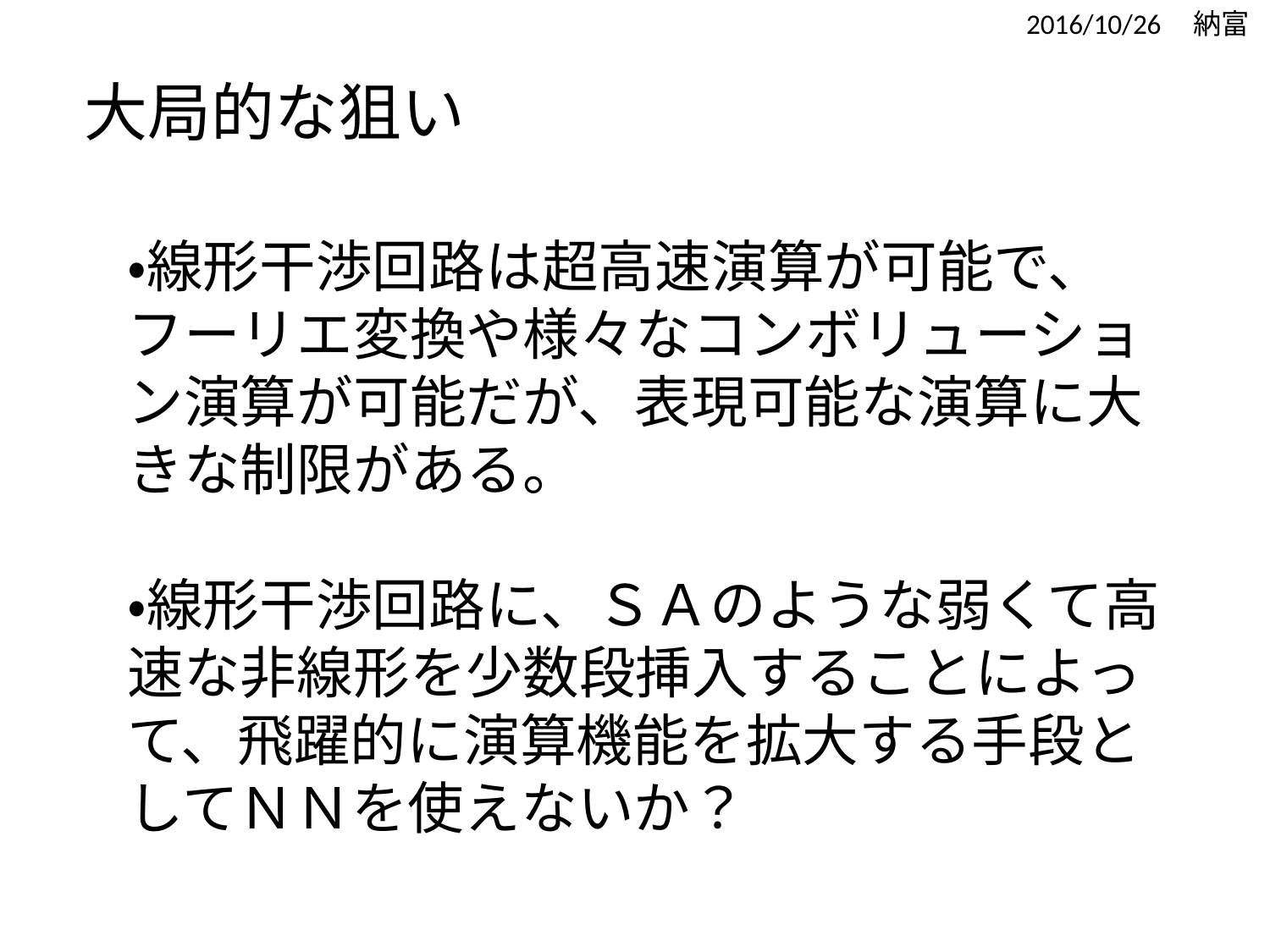

2016/10/26    納富
大局的な狙い
・線形干渉回路は超高速演算が可能で、フーリエ変換や様々なコンボリューション演算が可能だが、表現可能な演算に大きな制限がある。
・線形干渉回路に、ＳＡのような弱くて高速な非線形を少数段挿入することによって、飛躍的に演算機能を拡大する手段としてＮＮを使えないか？